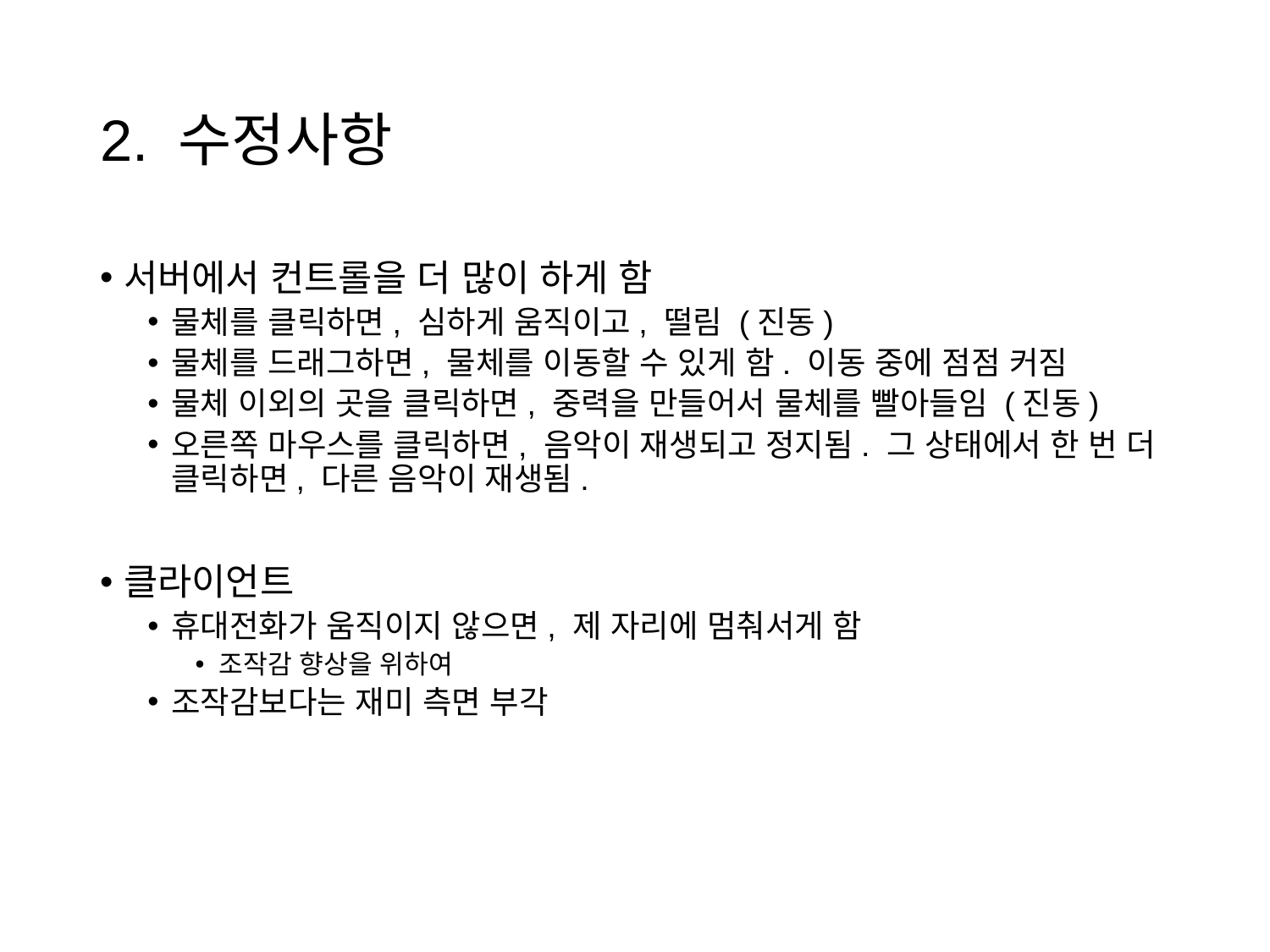

# 2. 수정사항
서버에서 컨트롤을 더 많이 하게 함
물체를 클릭하면, 심하게 움직이고, 떨림 (진동)
물체를 드래그하면, 물체를 이동할 수 있게 함. 이동 중에 점점 커짐
물체 이외의 곳을 클릭하면, 중력을 만들어서 물체를 빨아들임 (진동)
오른쪽 마우스를 클릭하면, 음악이 재생되고 정지됨. 그 상태에서 한 번 더 클릭하면, 다른 음악이 재생됨.

클라이언트
휴대전화가 움직이지 않으면, 제 자리에 멈춰서게 함
조작감 향상을 위하여
조작감보다는 재미 측면 부각